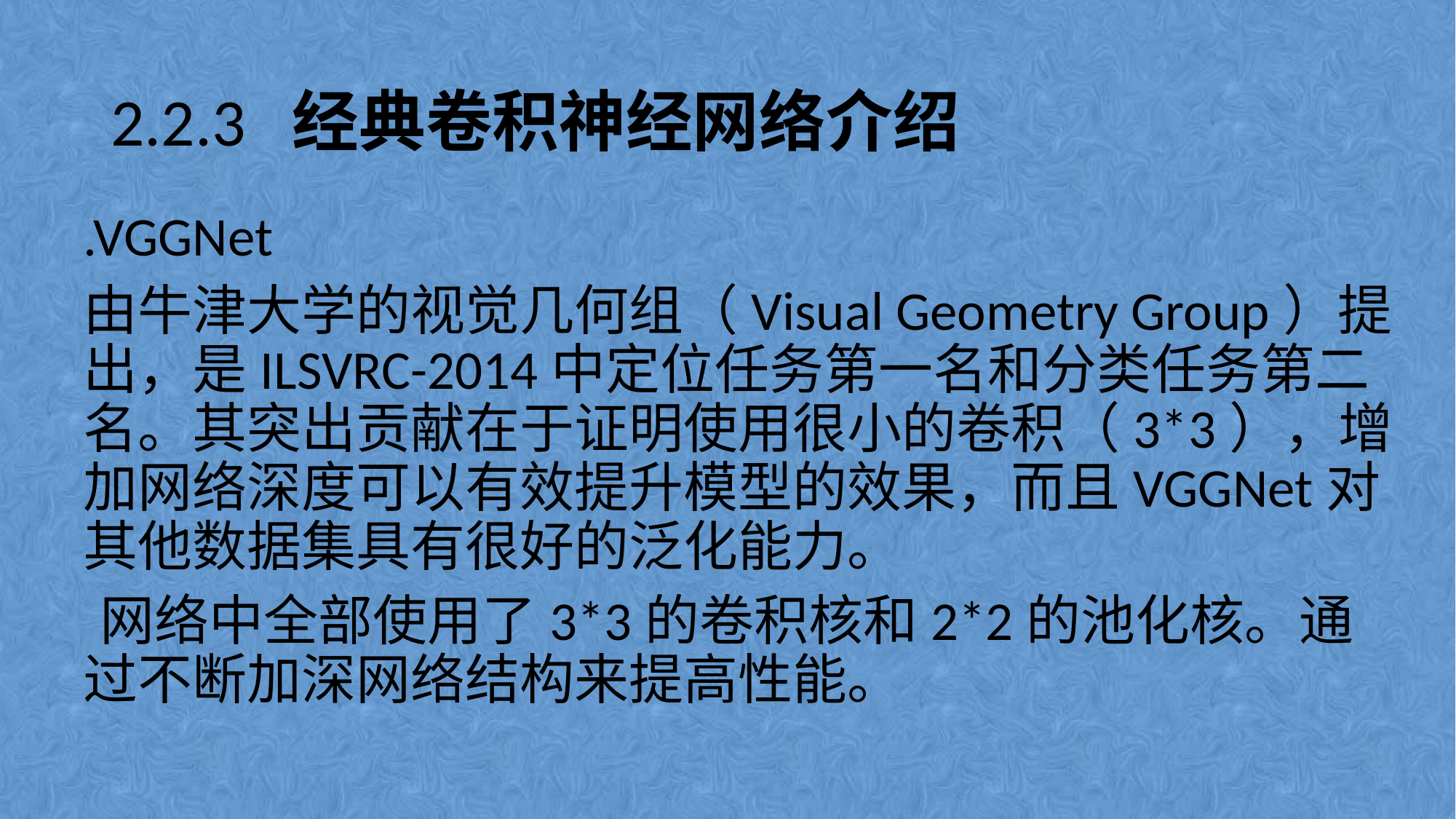

# 2.2.3  经典卷积神经网络介绍
.VGGNet
由牛津大学的视觉几何组（Visual Geometry Group）提出，是ILSVRC-2014中定位任务第一名和分类任务第二名。其突出贡献在于证明使用很小的卷积（3*3），增加网络深度可以有效提升模型的效果，而且VGGNet对其他数据集具有很好的泛化能力。
 网络中全部使用了3*3的卷积核和2*2的池化核。通过不断加深网络结构来提高性能。